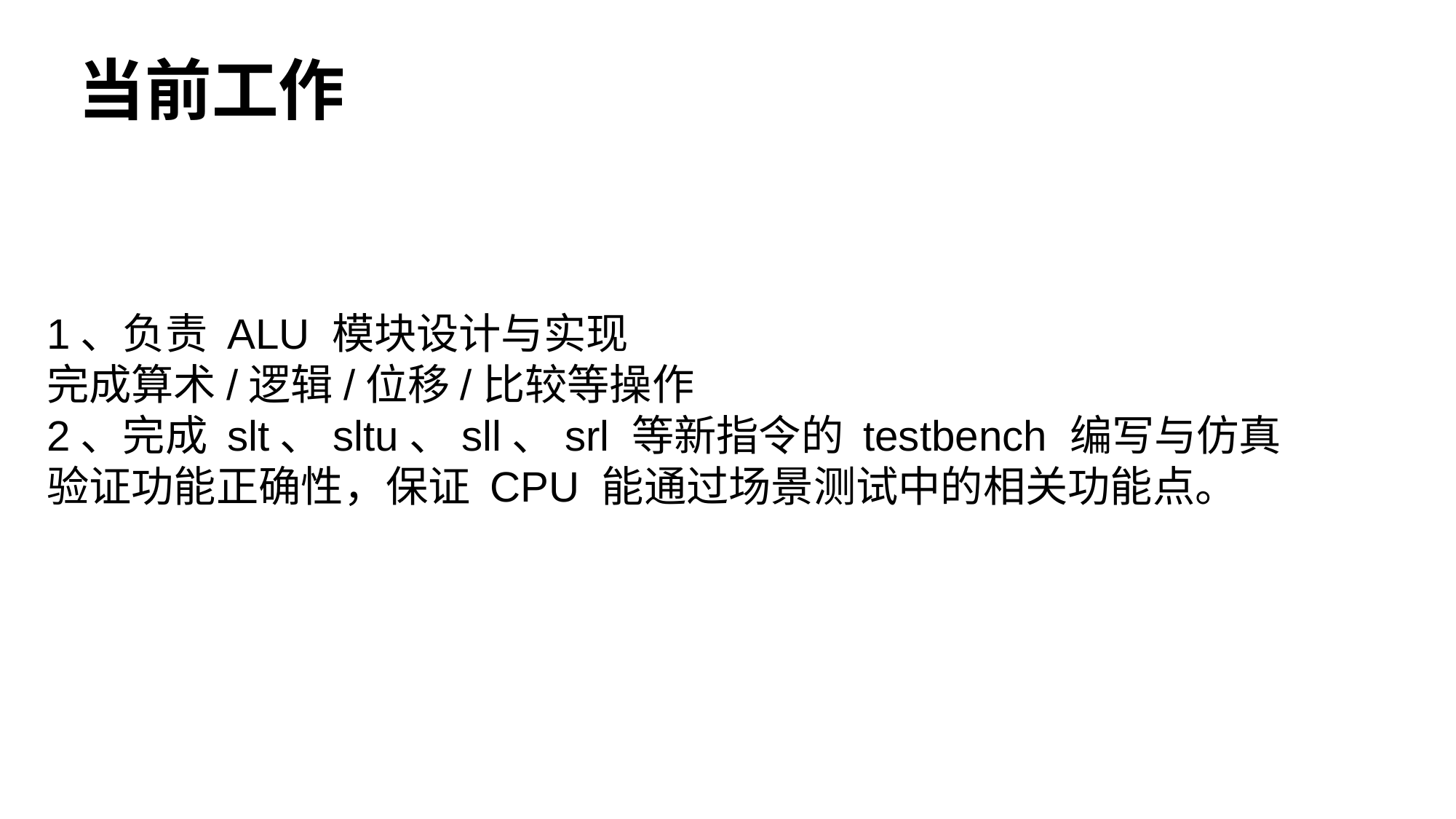

当前工作
1、负责 ALU 模块设计与实现
完成算术/逻辑/位移/比较等操作
2、完成 slt、sltu、sll、srl 等新指令的 testbench 编写与仿真
验证功能正确性，保证 CPU 能通过场景测试中的相关功能点。